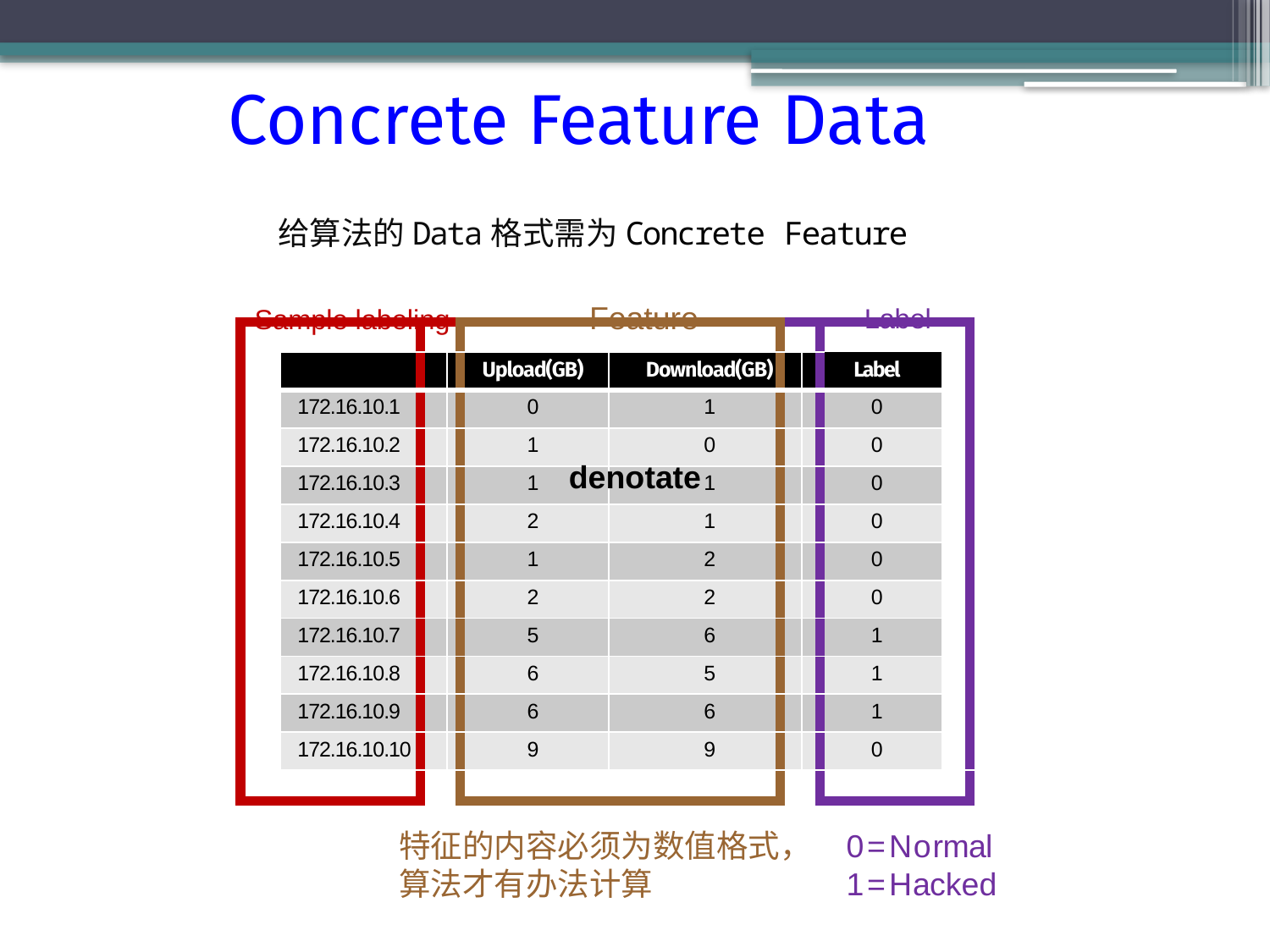

# Concrete Feature Data
给算法的Data格式需为Concrete Feature
Sample labeling	Feature	Label
|  |  |  |  |  |  |  |  |  |  |
| --- | --- | --- | --- | --- | --- | --- | --- | --- | --- |
|  |  |  |  | Upload(GB) | Download(GB) |  |  | Label |  |
|  | 172.16.10.1 |  |  | 0 | 1 |  |  | 0 |  |
|  | 172.16.10.2 |  |  | 1 | 0 |  |  | 0 |  |
|  | 172.16.10.3 |  |  | 1 | 1 |  |  | 0 |  |
|  | 172.16.10.4 |  |  | 2 | 1 |  |  | 0 |  |
|  | 172.16.10.5 |  |  | 1 | 2 |  |  | 0 |  |
|  | 172.16.10.6 |  |  | 2 | 2 |  |  | 0 |  |
|  | 172.16.10.7 |  |  | 5 | 6 |  |  | 1 |  |
|  | 172.16.10.8 |  |  | 6 | 5 |  |  | 1 |  |
|  | 172.16.10.9 |  |  | 6 | 6 |  |  | 1 |  |
|  | 172.16.10.10 |  |  | 9 | 9 |  |  | 0 |  |
|  |  |  |  |  |  |  |  |  |  |
denotate
特征的内容必须为数值格式， 算法才有办法计算
0=Normal  1=Hacked